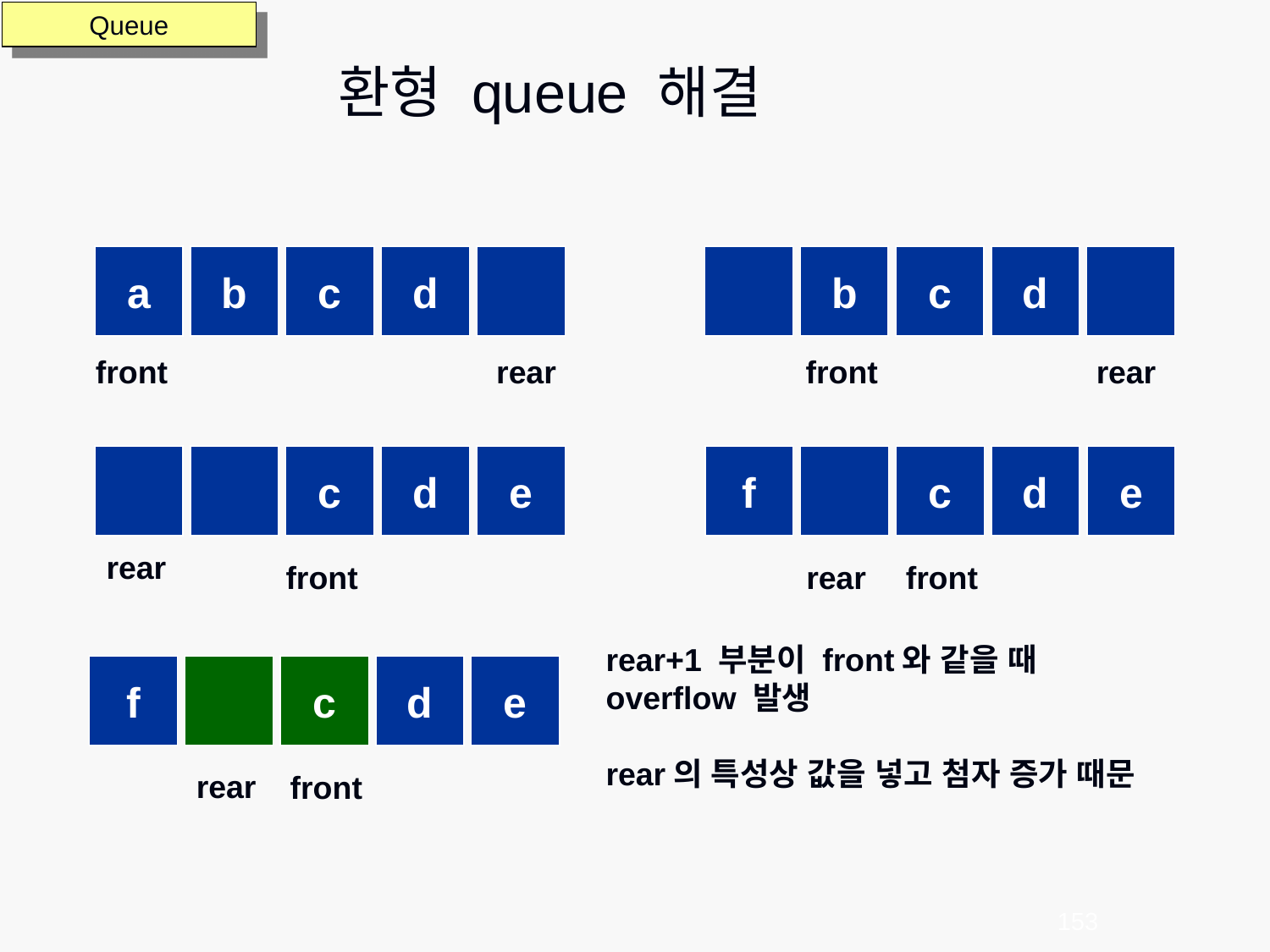

환형 queue 해결
Queue
a
b
c
d

b
c
d

front
rear
front
rear

c
d
e
f

c
d
e
rear
front
rear
front
rear+1 부분이 front와 같을 때
overflow 발생

rear의 특성상 값을 넣고 첨자 증가 때문
f

c
d
e
rear
front
153